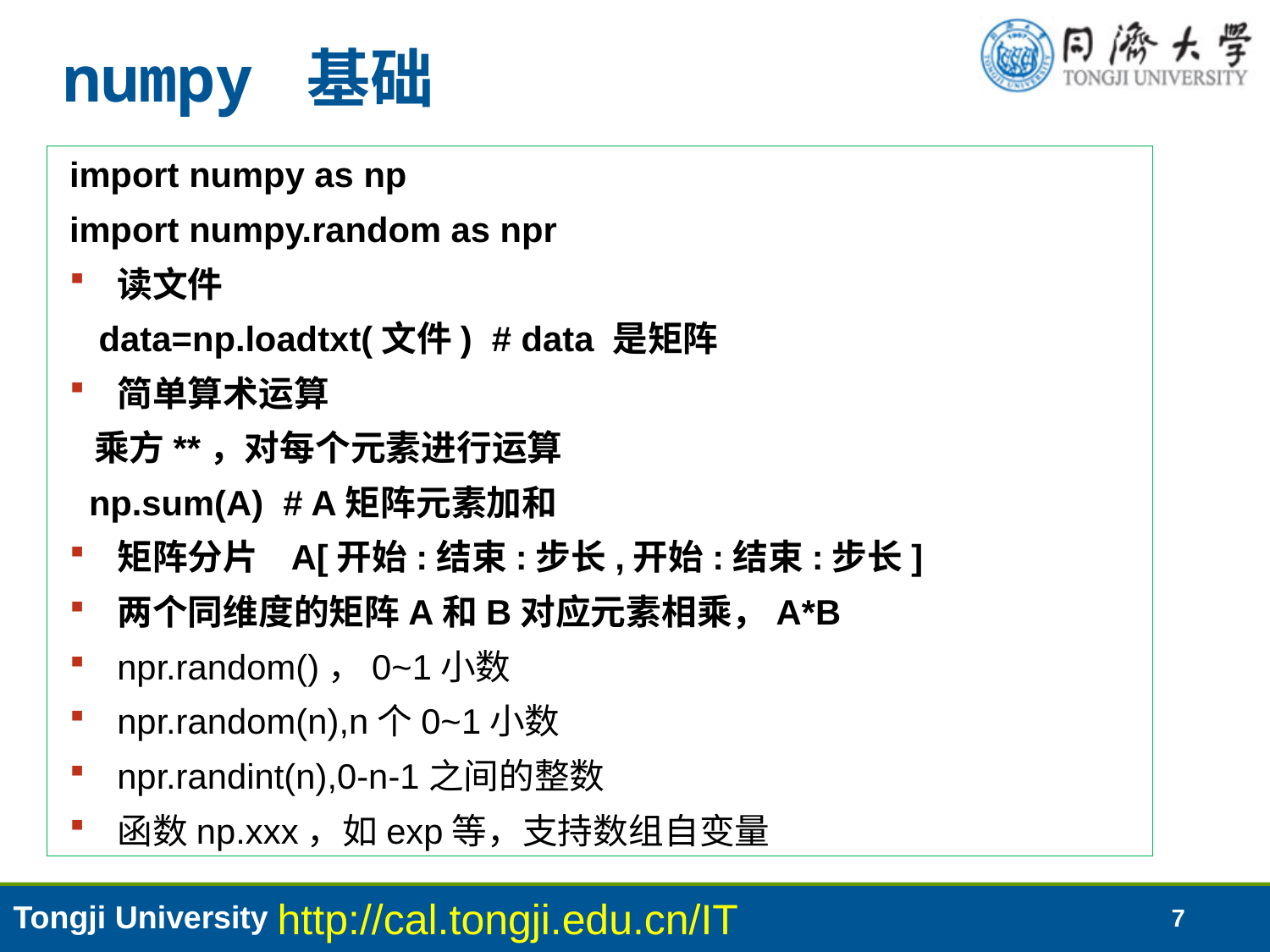

# numpy 基础
import numpy as np
import numpy.random as npr
读文件
   data=np.loadtxt(文件)  # data 是矩阵
简单算术运算
  乘方**，对每个元素进行运算
  np.sum(A)  # A矩阵元素加和
矩阵分片   A[开始:结束:步长,开始:结束:步长]
两个同维度的矩阵A和B对应元素相乘，A*B
npr.random()，0~1小数
npr.random(n),n个0~1小数
npr.randint(n),0-n-1之间的整数
函数np.xxx，如exp等，支持数组自变量